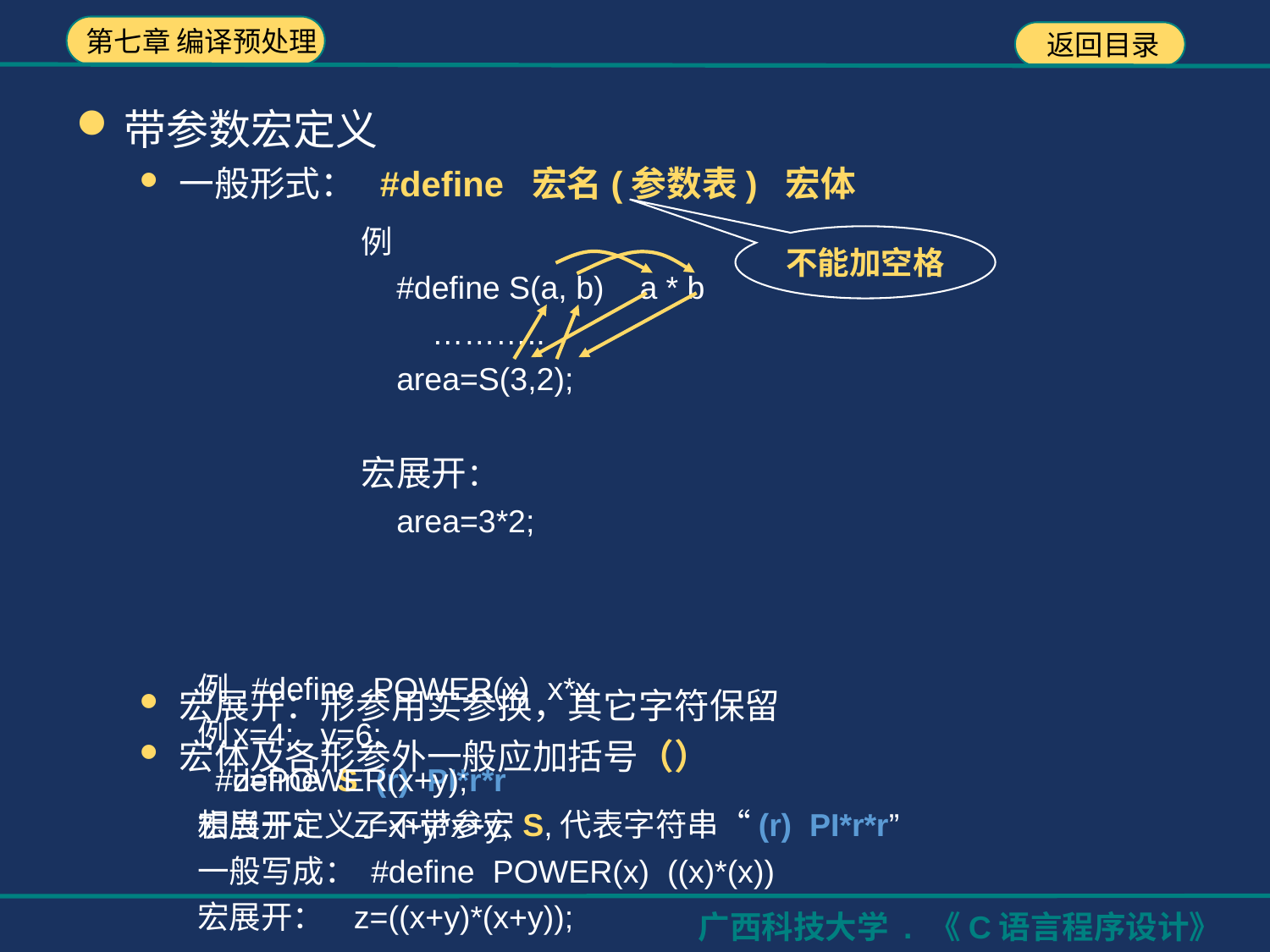

带参数宏定义
一般形式：  #define  宏名(参数表)  宏体

宏展开：形参用实参换，其它字符保留
宏体及各形参外一般应加括号（）
例
    #define S(a, b)    a * b
        ………..
    area=S(3,2);

宏展开：
    area=3*2;
不能加空格

例
  #define  S  (r)  PI*r*r
相当于定义了不带参宏S,代表字符串“(r)  PI*r*r”
例  #define  POWER(x)  x*x
    x=4;   y=6;
    z=POWER(x+y);
宏展开：   z=x+y*x+y;
一般写成： #define  POWER(x)  ((x)*(x))
宏展开：   z=((x+y)*(x+y));